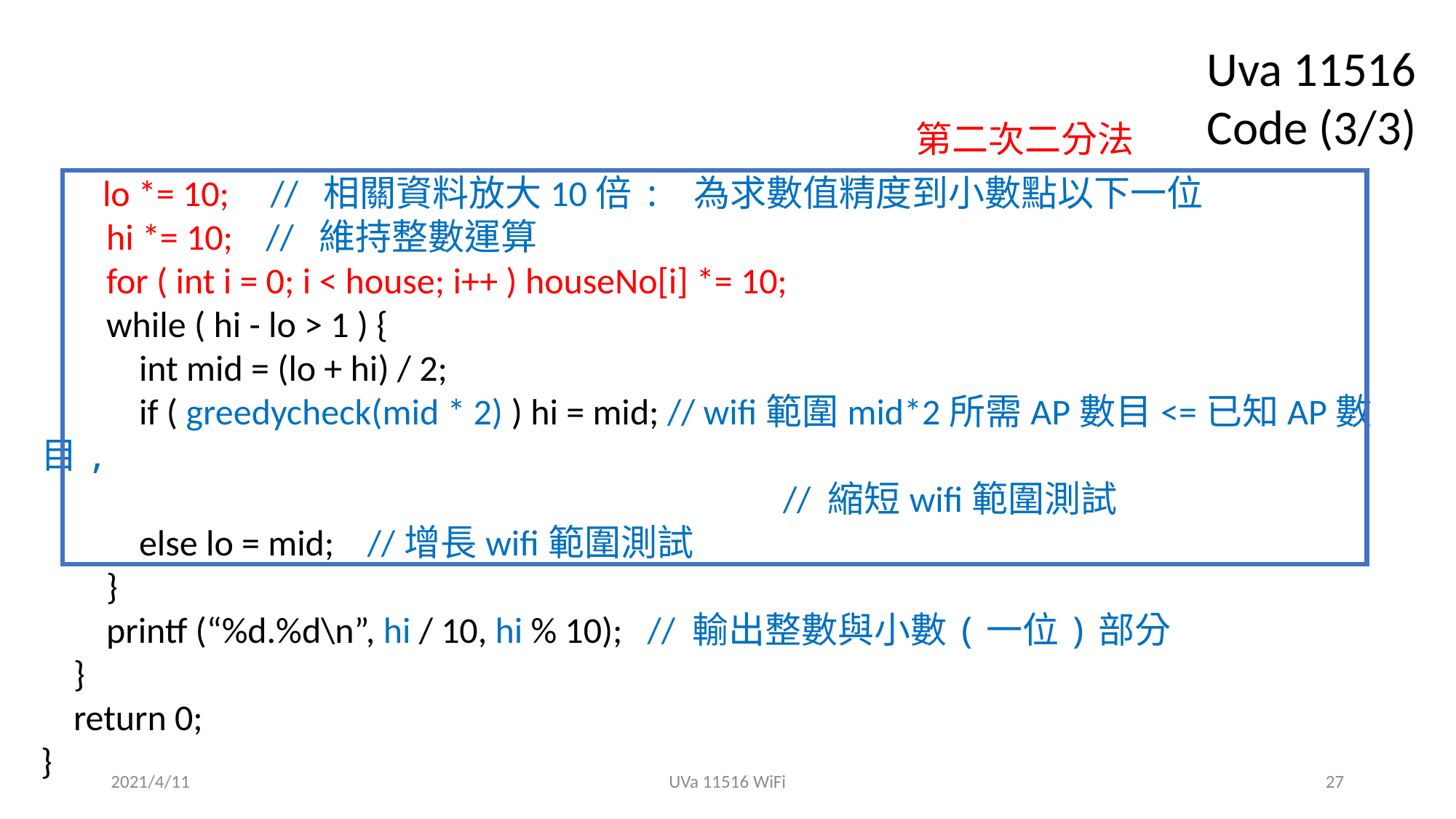

Uva 11516 Code (3/3)
第二次二分法
          lo *= 10;     //  相關資料放大10倍: 為求數值精度到小數點以下一位
        hi *= 10;    //  維持整數運算
        for ( int i = 0; i < house; i++ ) houseNo[i] *= 10;
        while ( hi - lo > 1 ) {
            int mid = (lo + hi) / 2;
            if ( greedycheck(mid * 2) ) hi = mid; // wifi範圍mid*2所需AP數目<=已知AP數目,
                                  // 縮短wifi範圍測試
            else lo = mid;    //增長wifi範圍測試
        }
        printf (“%d.%d\n”, hi / 10, hi % 10);   // 輸出整數與小數(一位)部分
    }
    return 0;
}

2021/4/11
UVa 11516 WiFi
27